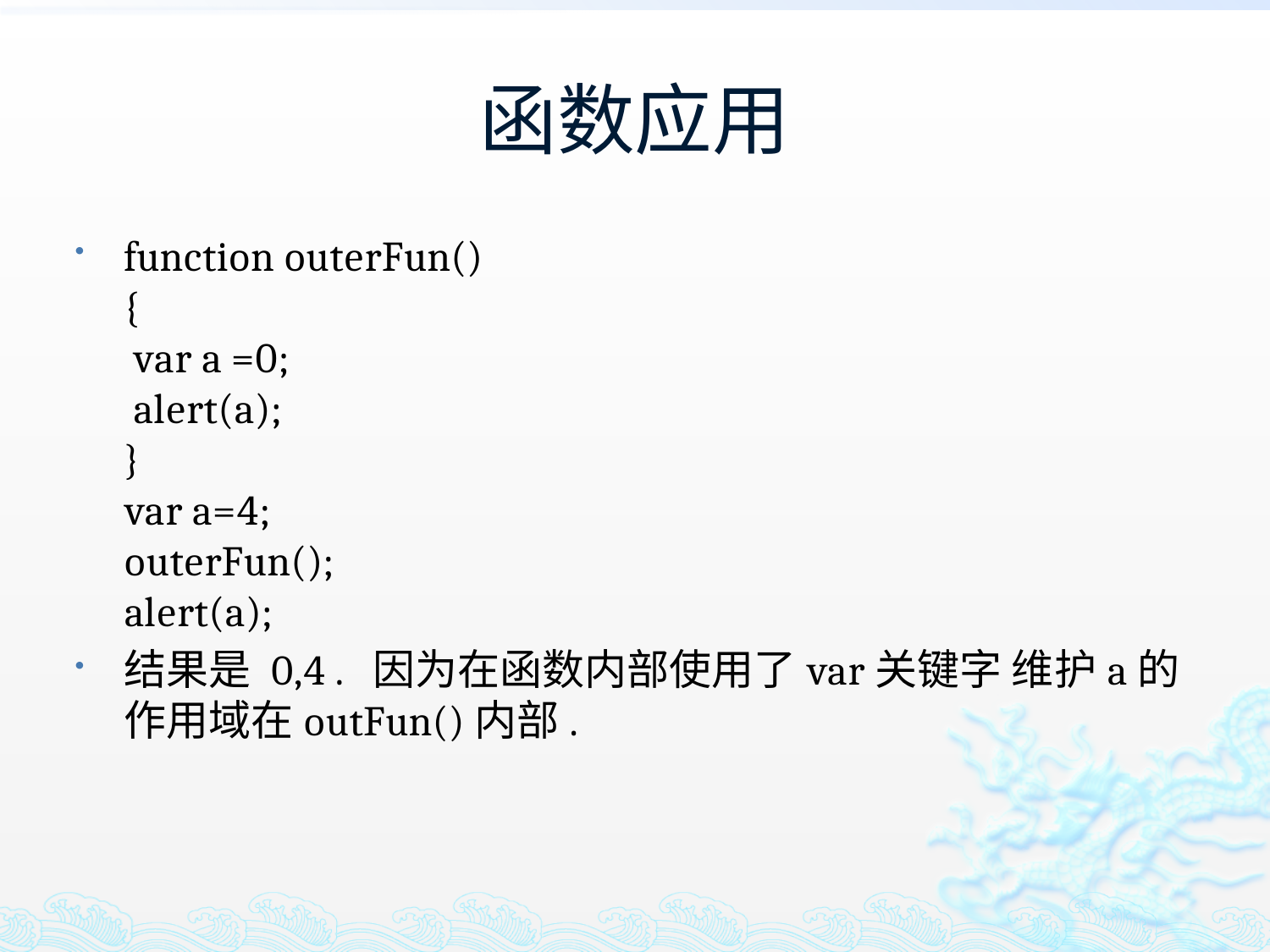

# 函数应用
function outerFun()
{
 var a =0;
 alert(a);  
}
var a=4;
outerFun();
alert(a);
结果是 0,4 .  因为在函数内部使用了var关键字 维护a的作用域在outFun()内部.